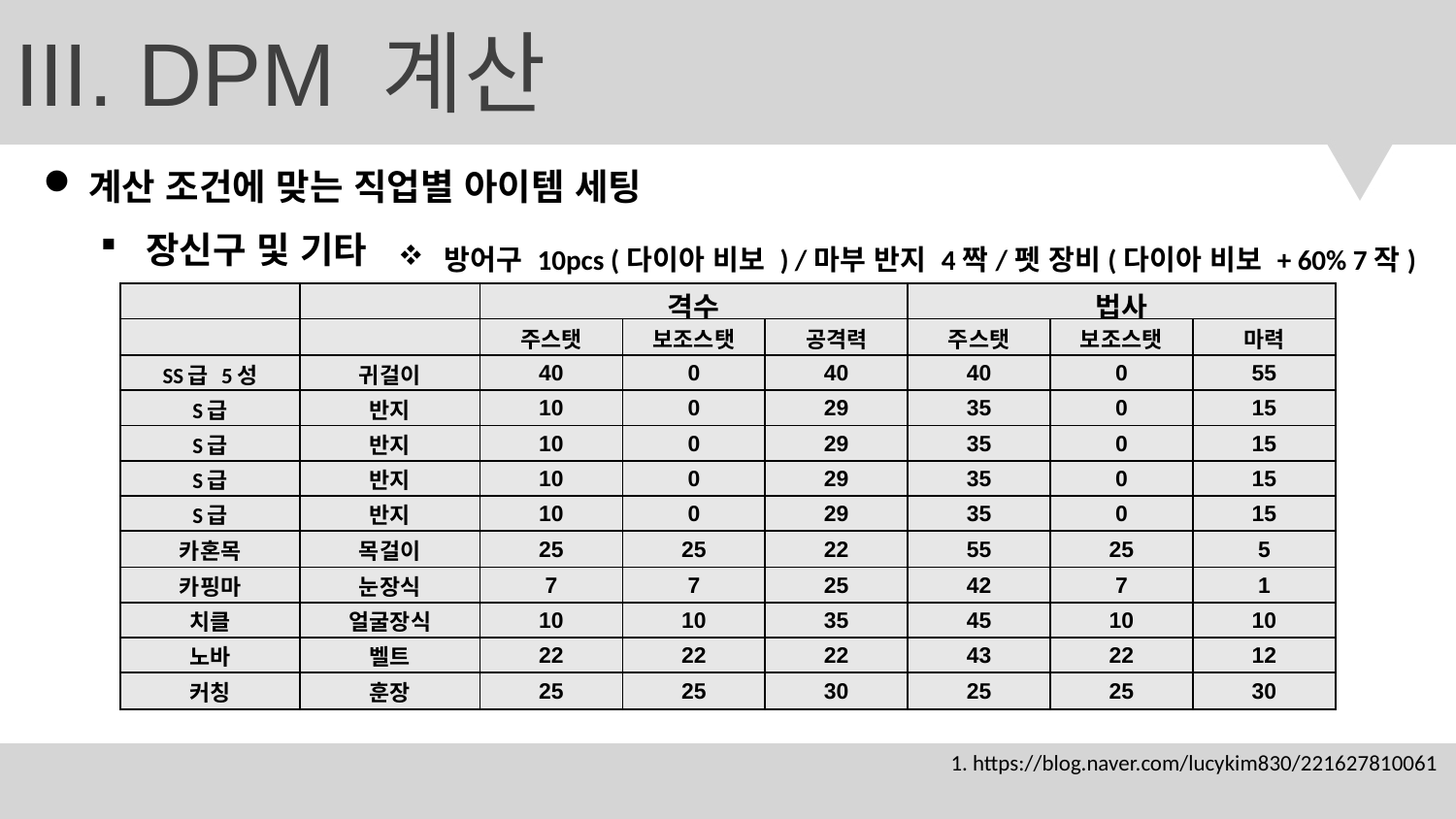

# III. DPM 계산
계산 조건에 맞는 직업별 아이템 세팅
장신구 및 기타
방어구 10pcs (다이아 비보 ) /마부 반지 4짝/펫 장비(다이아 비보 + 60% 7작)
|  |  | 격수 |  |  | 법사 |  |  |
| --- | --- | --- | --- | --- | --- | --- | --- |
|  |  | 주스탯 | 보조스탯 | 공격력 | 주스탯 | 보조스탯 | 마력 |
| SS급 5성 | 귀걸이 | 40 | 0 | 40 | 40 | 0 | 55 |
| S급 | 반지 | 10 | 0 | 29 | 35 | 0 | 15 |
| S급 | 반지 | 10 | 0 | 29 | 35 | 0 | 15 |
| S급 | 반지 | 10 | 0 | 29 | 35 | 0 | 15 |
| S급 | 반지 | 10 | 0 | 29 | 35 | 0 | 15 |
| 카혼목 | 목걸이 | 25 | 25 | 22 | 55 | 25 | 5 |
| 카핑마 | 눈장식 | 7 | 7 | 25 | 42 | 7 | 1 |
| 치클 | 얼굴장식 | 10 | 10 | 35 | 45 | 10 | 10 |
| 노바 | 벨트 | 22 | 22 | 22 | 43 | 22 | 12 |
| 커칭 | 훈장 | 25 | 25 | 30 | 25 | 25 | 30 |
1. https://blog.naver.com/lucykim830/221627810061